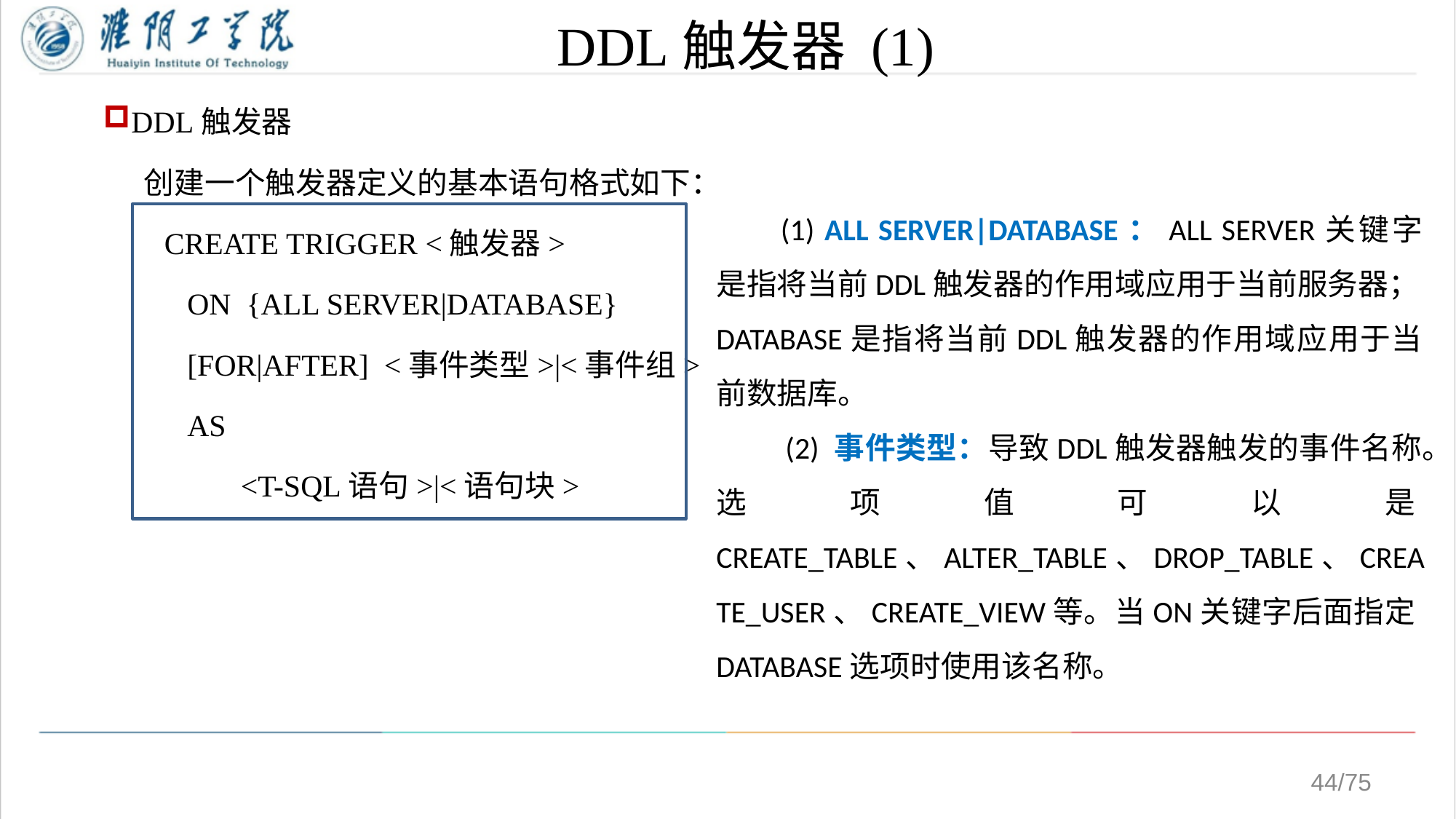

# DDL触发器 (1)
DDL触发器
     创建一个触发器定义的基本语句格式如下：
        CREATE TRIGGER <触发器>
           ON  {ALL SERVER|DATABASE}
           [FOR|AFTER]  <事件类型>|<事件组>
           AS
                  <T-SQL语句>|<语句块>
 (1) ALL SERVER|DATABASE：ALL SERVER关键字是指将当前DDL触发器的作用域应用于当前服务器；DATABASE是指将当前DDL触发器的作用域应用于当前数据库。
  (2) 事件类型：导致DDL触发器触发的事件名称。选项值可以是CREATE_TABLE、ALTER_TABLE、DROP_TABLE、CREATE_USER、CREATE_VIEW等。当ON关键字后面指定DATABASE选项时使用该名称。

44/75